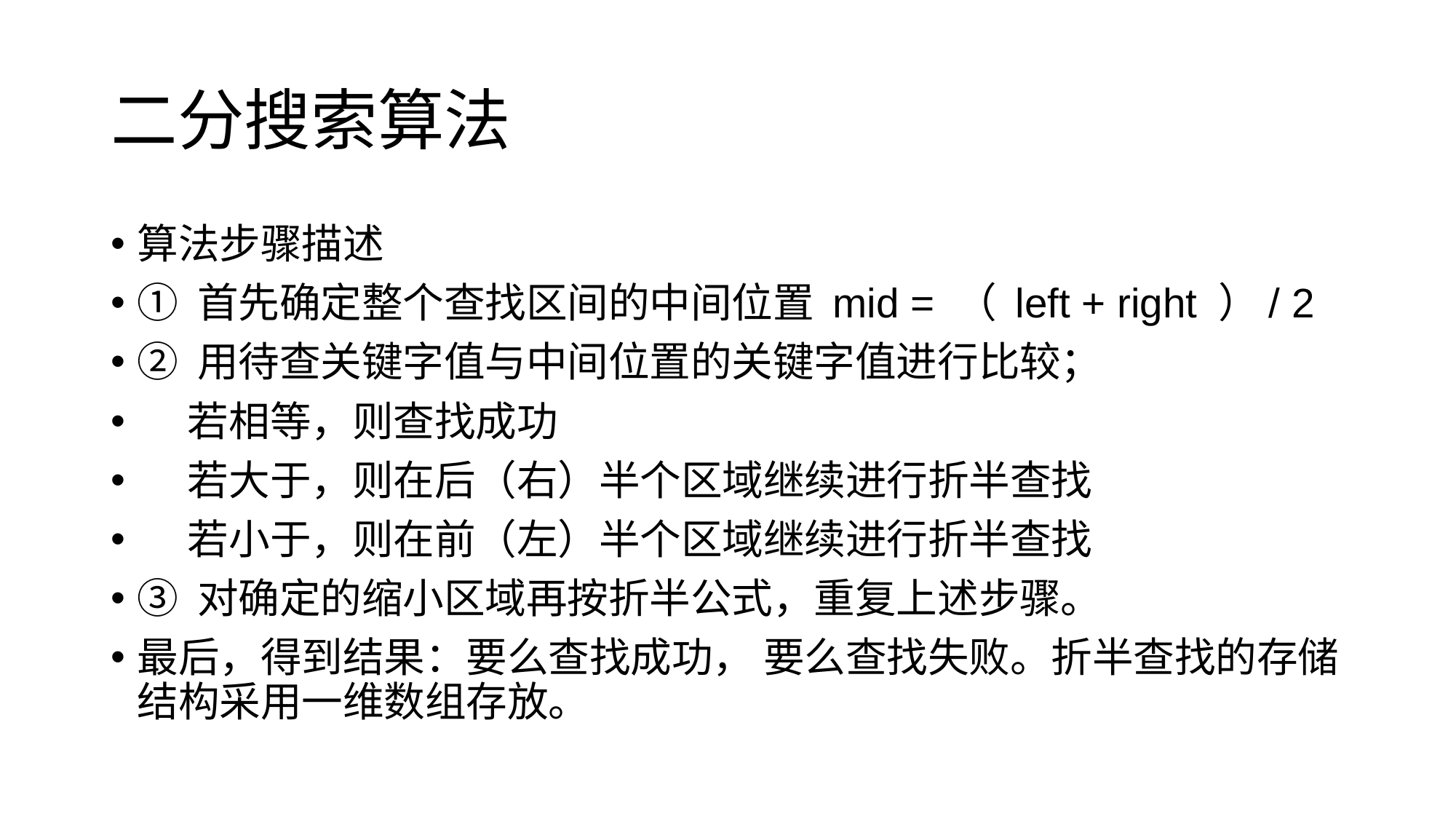

# 二分搜索算法
算法步骤描述
① 首先确定整个查找区间的中间位置 mid = （ left + right ）/ 2
② 用待查关键字值与中间位置的关键字值进行比较；
　 若相等，则查找成功
　 若大于，则在后（右）半个区域继续进行折半查找
　 若小于，则在前（左）半个区域继续进行折半查找
③ 对确定的缩小区域再按折半公式，重复上述步骤。
最后，得到结果：要么查找成功， 要么查找失败。折半查找的存储结构采用一维数组存放。